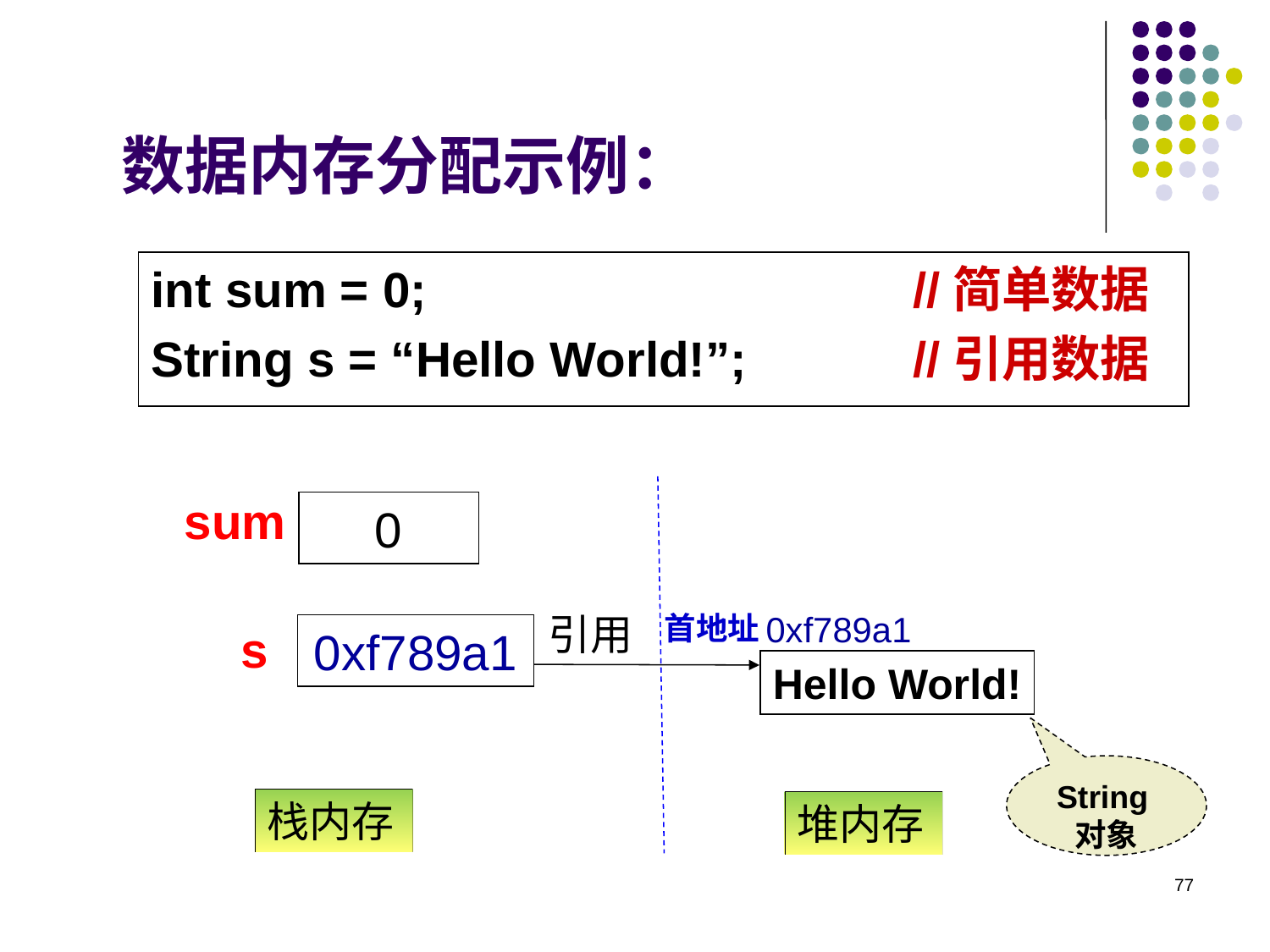

# 数据内存分配示例：
int sum = 0; 				//简单数据
String s = “Hello World!”;		//引用数据

sum
0
引用
0xf789a1
首地址
s
0xf789a1
Hello World!

String对象
栈内存
堆内存
77